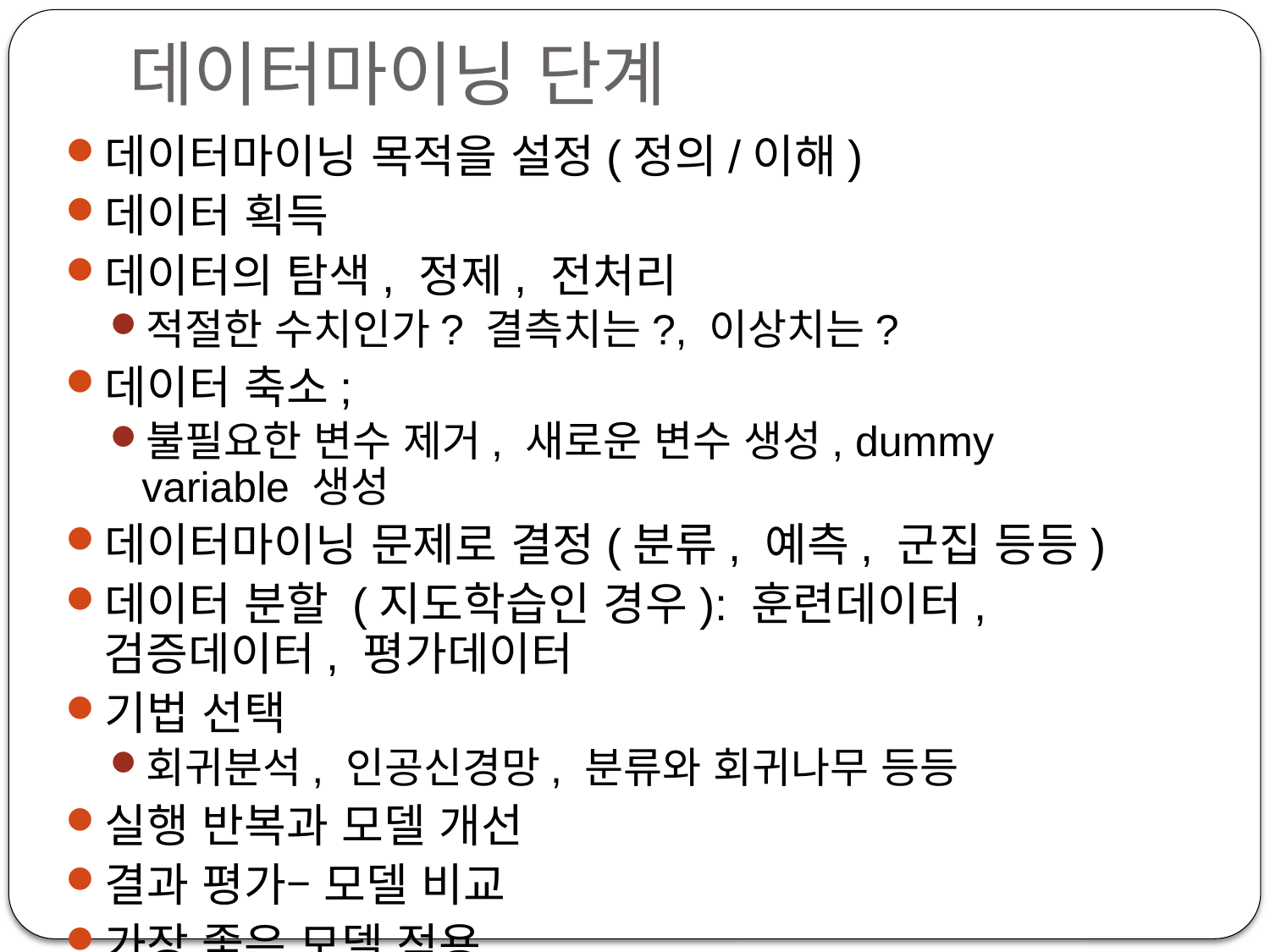

# 데이터마이닝 단계
데이터마이닝 목적을 설정(정의/이해)
데이터 획득
데이터의 탐색, 정제, 전처리
적절한 수치인가? 결측치는?, 이상치는?
데이터 축소;
불필요한 변수 제거, 새로운 변수 생성, dummy variable 생성
데이터마이닝 문제로 결정(분류, 예측, 군집 등등)
데이터 분할 (지도학습인 경우): 훈련데이터, 검증데이터, 평가데이터
기법 선택
회귀분석, 인공신경망, 분류와 회귀나무 등등
실행 반복과 모델 개선
결과 평가– 모델 비교
가장 좋은 모델 적용